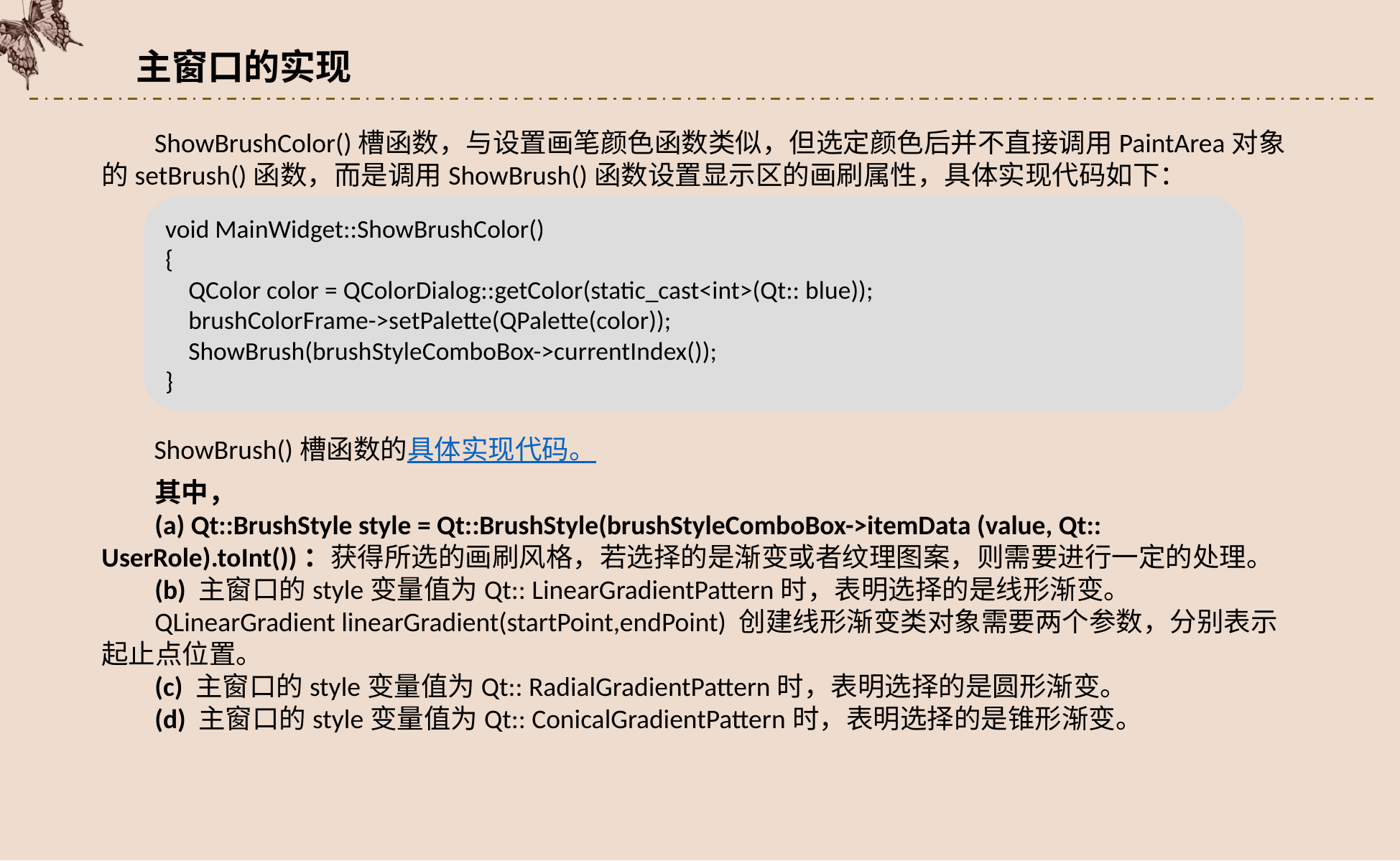

主窗口的实现
ShowBrushColor()槽函数，与设置画笔颜色函数类似，但选定颜色后并不直接调用PaintArea对象的setBrush()函数，而是调用ShowBrush()函数设置显示区的画刷属性，具体实现代码如下：
void MainWidget::ShowBrushColor()
{
    QColor color = QColorDialog::getColor(static_cast<int>(Qt:: blue));
    brushColorFrame->setPalette(QPalette(color));
    ShowBrush(brushStyleComboBox->currentIndex());
}
ShowBrush()槽函数的具体实现代码。
其中，
(a) Qt::BrushStyle style = Qt::BrushStyle(brushStyleComboBox->itemData (value, Qt::　UserRole).toInt())：获得所选的画刷风格，若选择的是渐变或者纹理图案，则需要进行一定的处理。
(b) 主窗口的style变量值为Qt:: LinearGradientPattern时，表明选择的是线形渐变。
QLinearGradient linearGradient(startPoint,endPoint) 创建线形渐变类对象需要两个参数，分别表示起止点位置。
(c) 主窗口的style变量值为Qt:: RadialGradientPattern时，表明选择的是圆形渐变。
(d) 主窗口的style变量值为Qt:: ConicalGradientPattern时，表明选择的是锥形渐变。